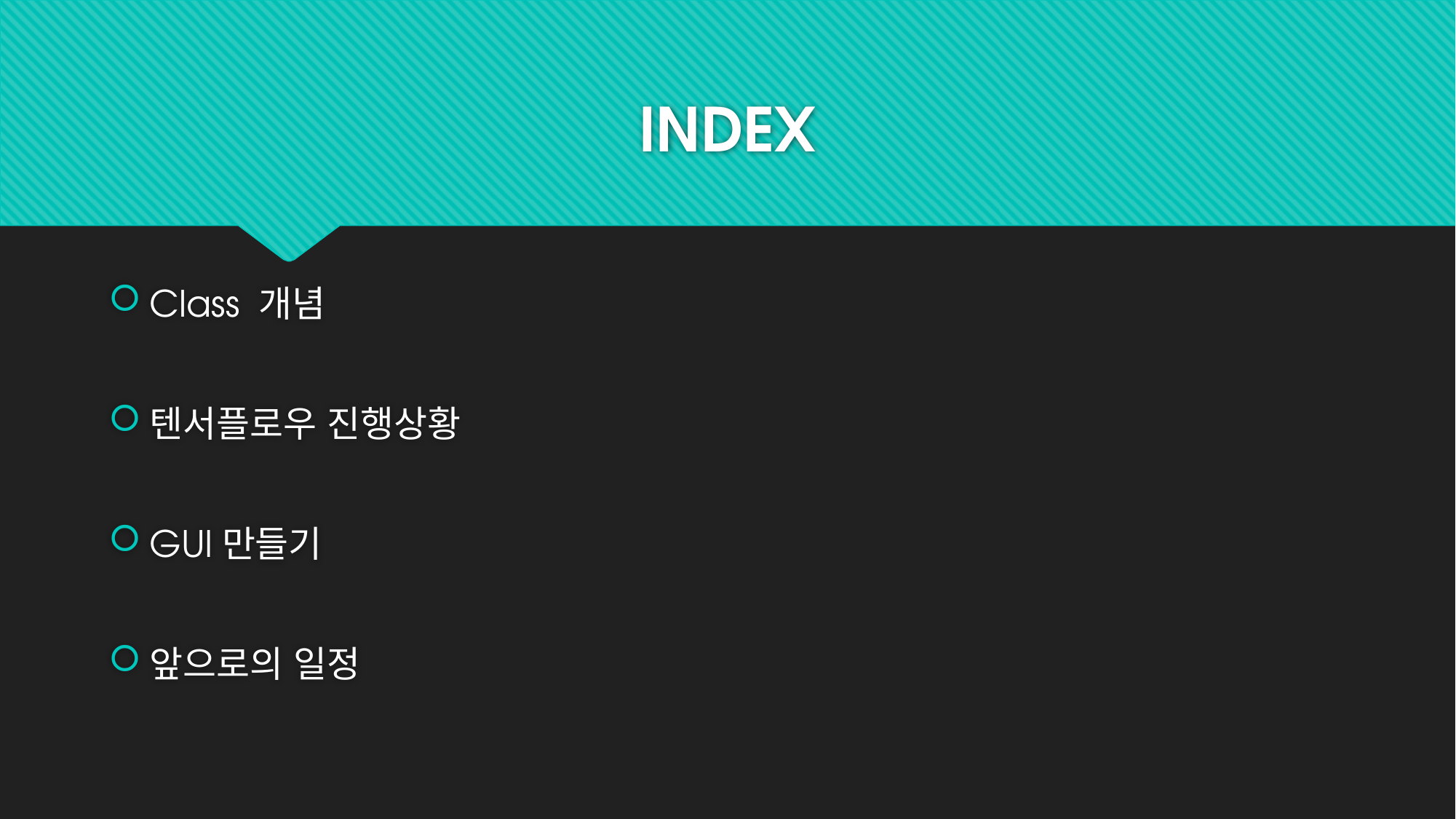

# INDEX
Class 개념

텐서플로우 진행상황

GUI만들기

앞으로의 일정